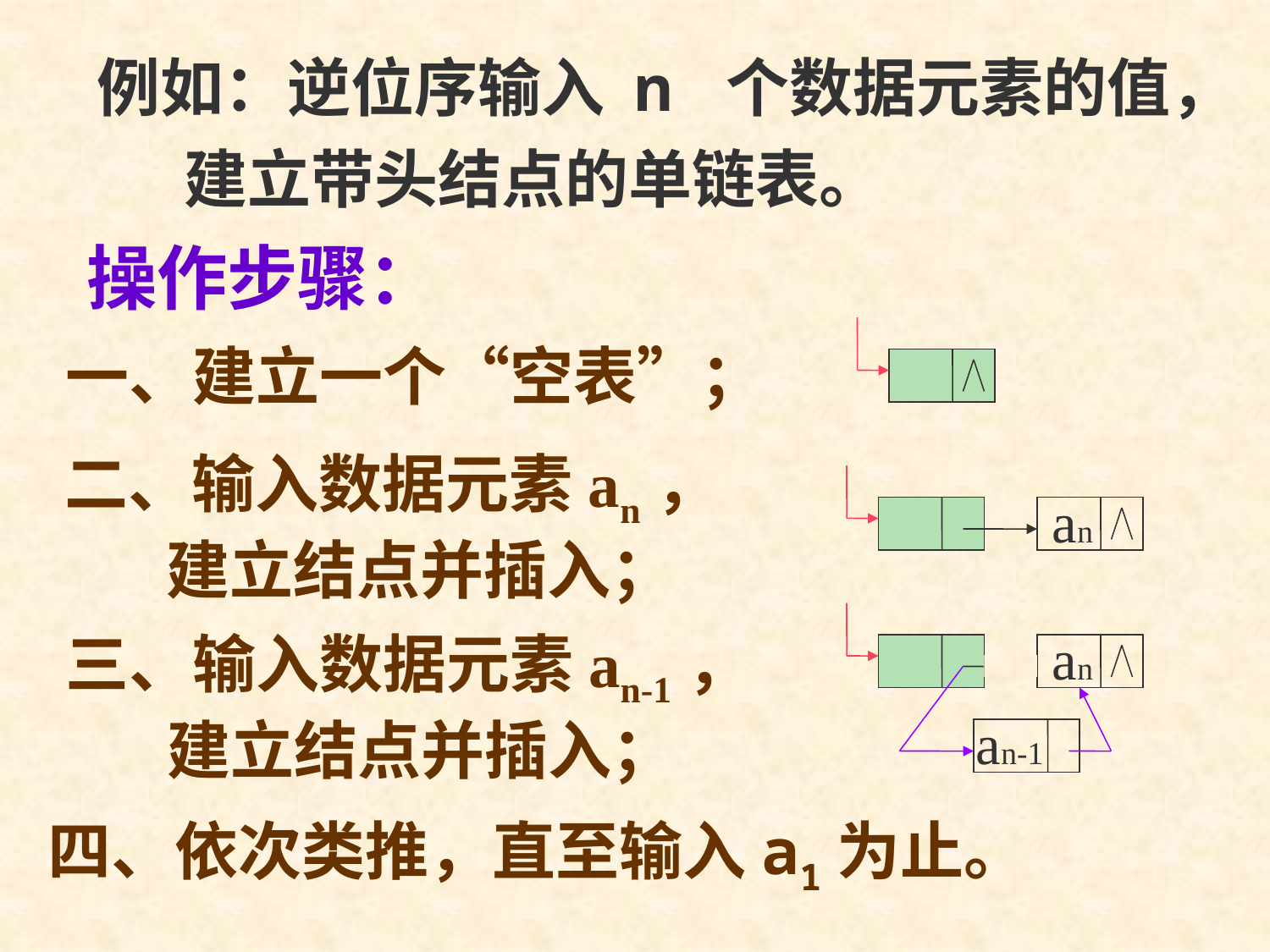

例如：逆位序输入 n 个数据元素的值，
     建立带头结点的单链表。
操作步骤：

一、建立一个“空表”；

二、输入数据元素an，
      建立结点并插入；

an

三、输入数据元素an-1，
      建立结点并插入；
an

an-1

四、依次类推，直至输入a1为止。